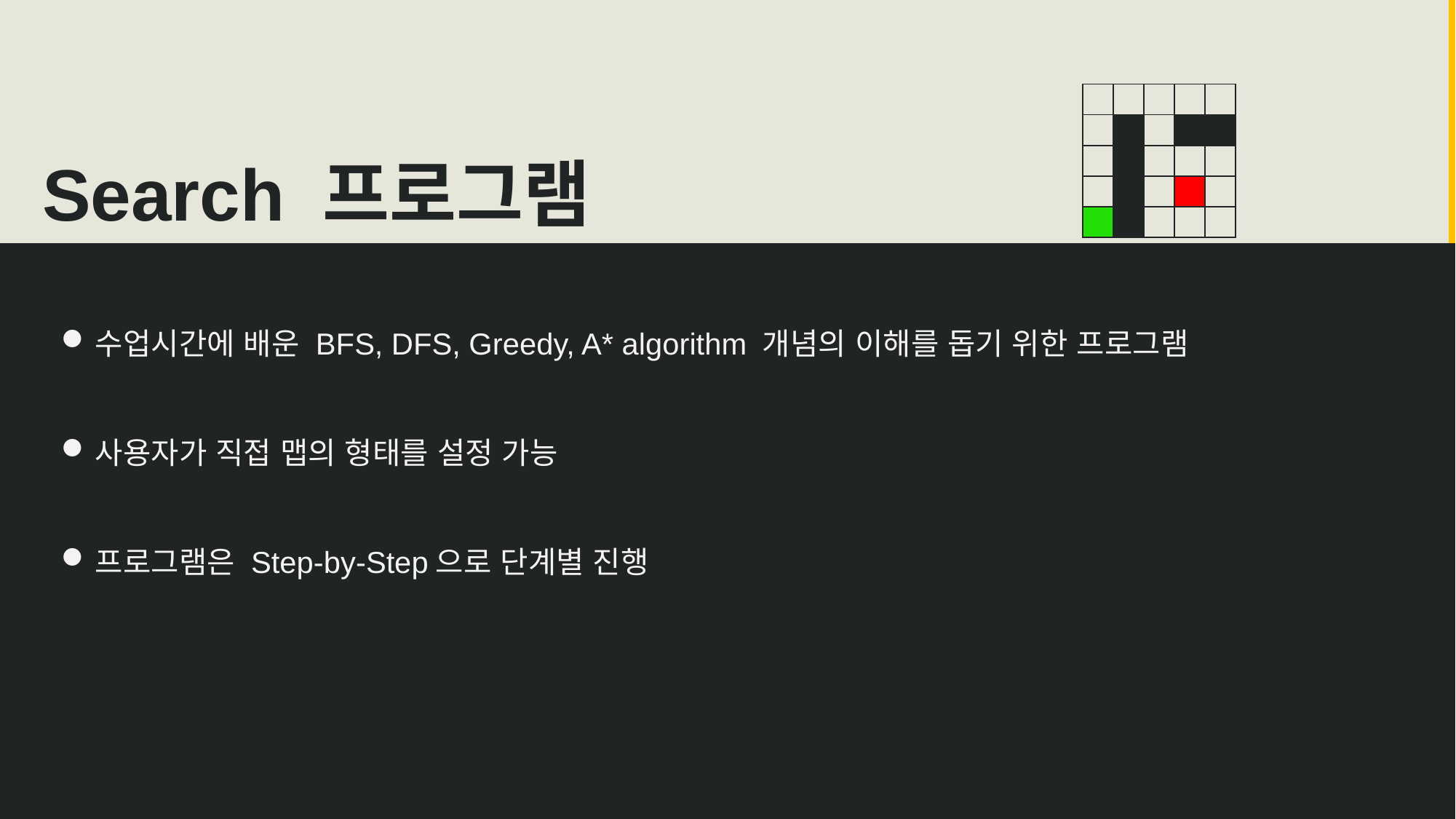

|  |  |  |  |  |
| --- | --- | --- | --- | --- |
|  |  |  |  |  |
|  |  |  |  |  |
|  |  |  |  |  |
|  |  |  |  |  |

Search 프로그램

수업시간에 배운 BFS, DFS, Greedy, A* algorithm 개념의 이해를 돕기 위한 프로그램

사용자가 직접 맵의 형태를 설정 가능

프로그램은 Step-by-Step으로 단계별 진행